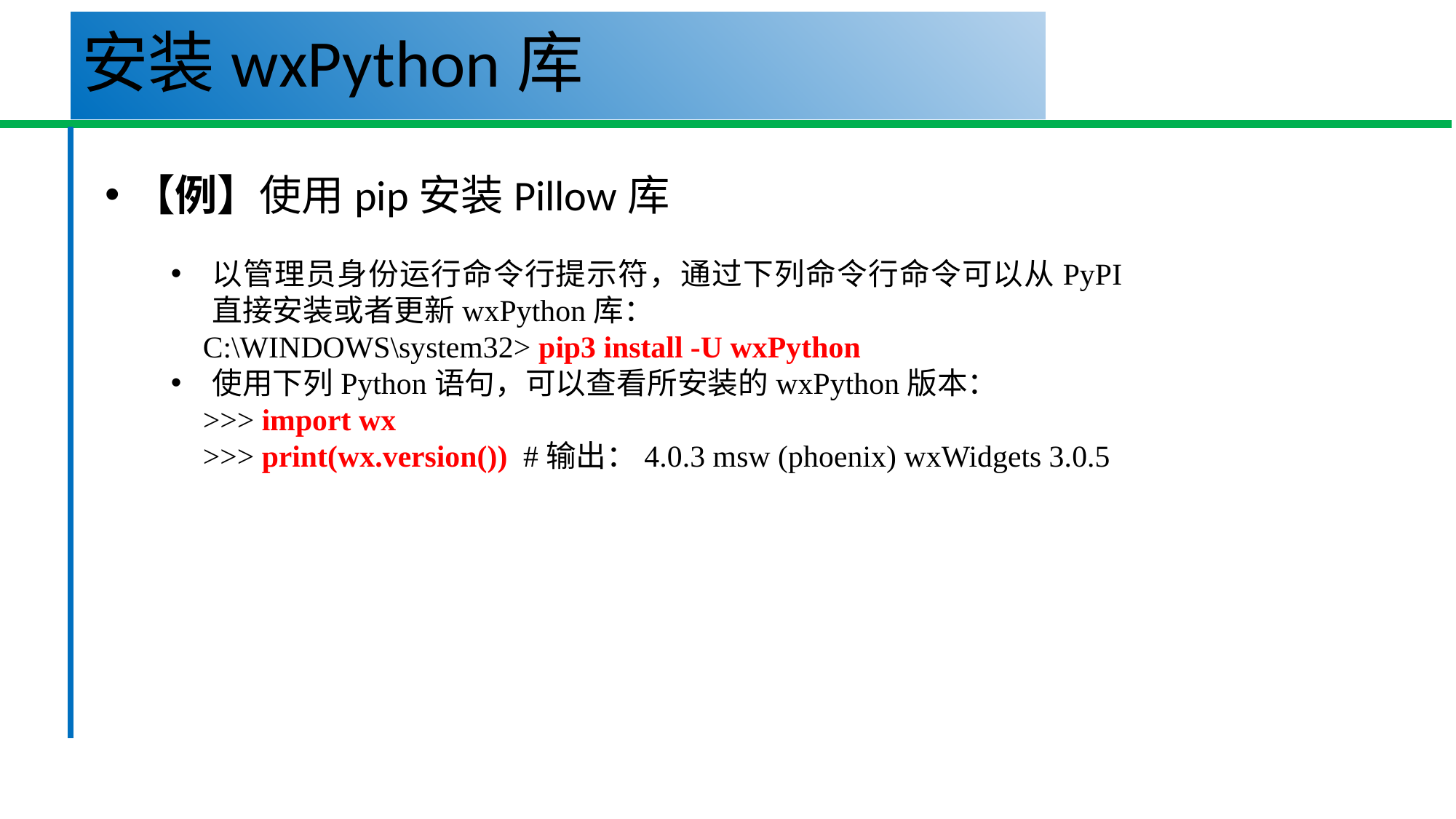

# 安装wxPython库
【例】使用pip安装Pillow库
以管理员身份运行命令行提示符，通过下列命令行命令可以从PyPI直接安装或者更新wxPython库：
C:\WINDOWS\system32> pip3 install -U wxPython
使用下列Python语句，可以查看所安装的wxPython版本：
>>> import wx
>>> print(wx.version())  #输出：4.0.3 msw (phoenix) wxWidgets 3.0.5